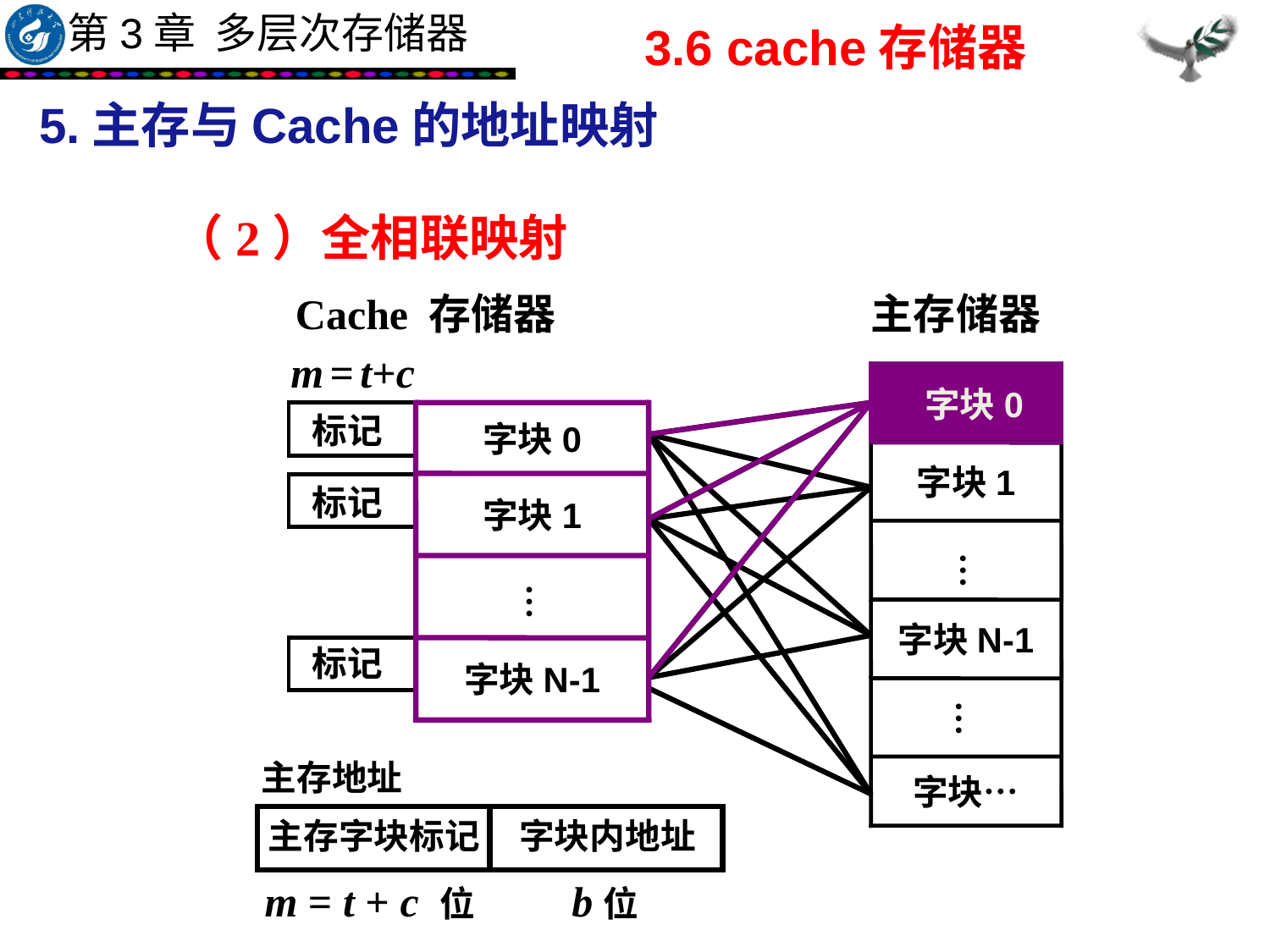

3.6 cache存储器
5.主存与Cache的地址映射
（2）全相联映射
Cache 存储器
主存储器
m = t+c
 字块0

标记
字块0

字块1

字块1

标记

…

…
字块N-1

标记

字块N-1

…

主存地址
字块…

主存字块标记
 字块内地址

m = t + c 位
b位

 字块0